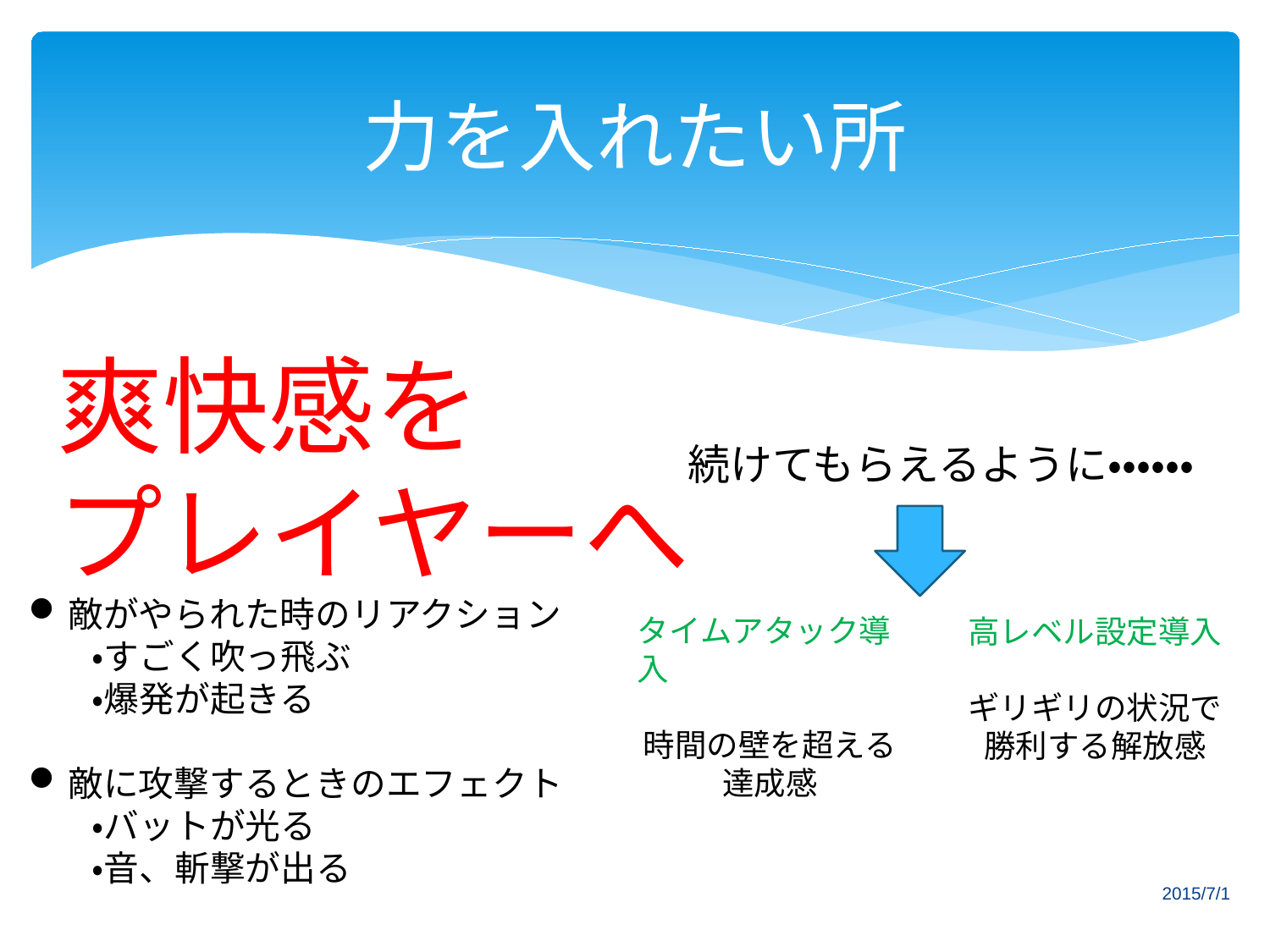

# 力を入れたい所
爽快感を
プレイヤーへ
続けてもらえるように・・・・・・

敵がやられた時のリアクション
・すごく吹っ飛ぶ
・爆発が起きる

敵に攻撃するときのエフェクト
・バットが光る
・音、斬撃が出る
タイムアタック導入

時間の壁を超える達成感
高レベル設定導入

ギリギリの状況で
勝利する解放感
2015/7/1